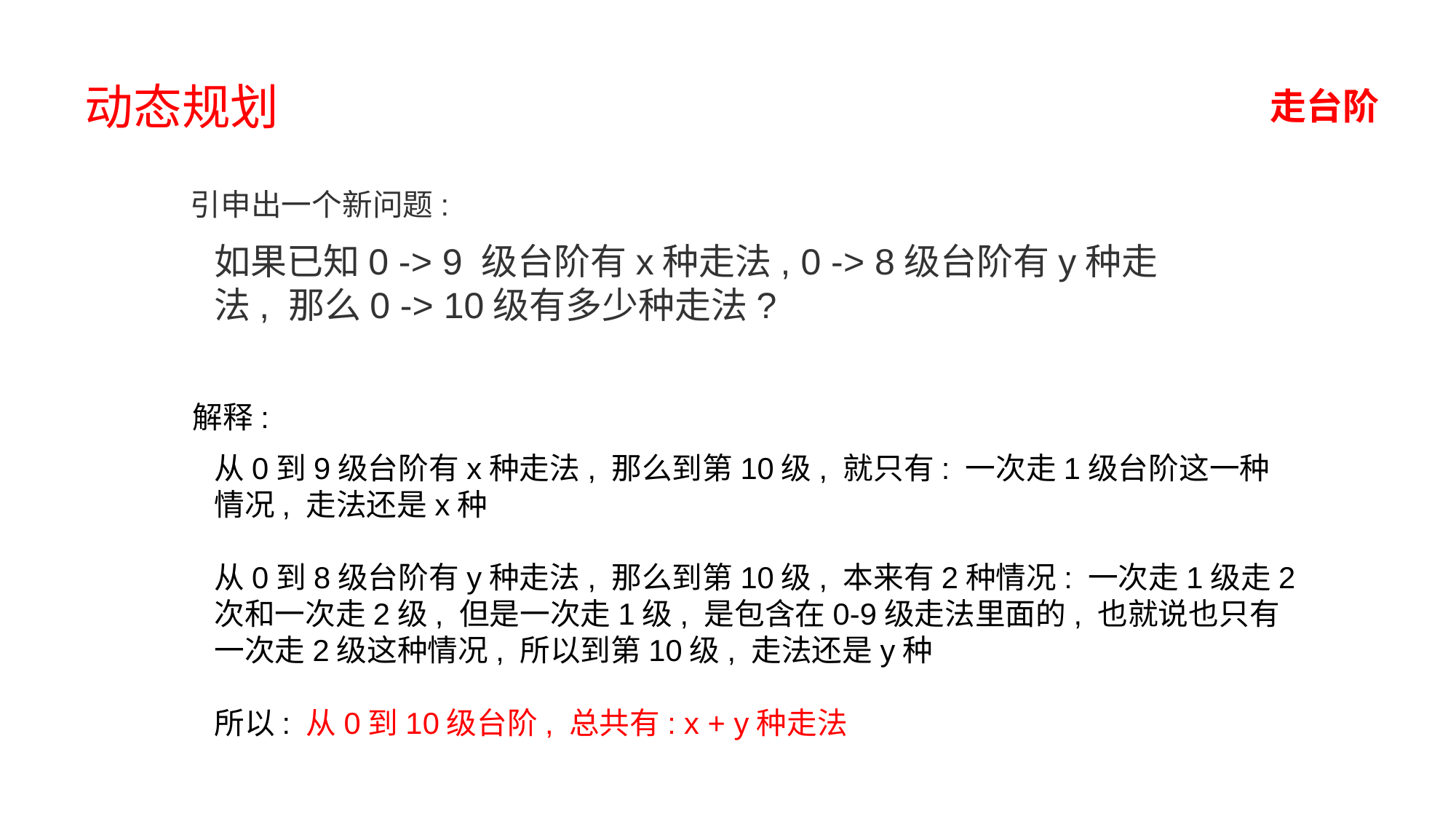

动态规划
走台阶
引申出一个新问题:
如果已知0 -> 9 级台阶有x种走法, 0 -> 8级台阶有y种走法, 那么0 -> 10级有多少种走法?
解释:

从0到9级台阶有x种走法, 那么到第10级, 就只有: 一次走1级台阶这一种情况, 走法还是x种

从0到8级台阶有y种走法, 那么到第10级, 本来有2种情况: 一次走1级走2次和一次走2级, 但是一次走1级, 是包含在0-9级走法里面的, 也就说也只有一次走2级这种情况, 所以到第10级, 走法还是y种

所以: 从0到10级台阶, 总共有: x + y种走法